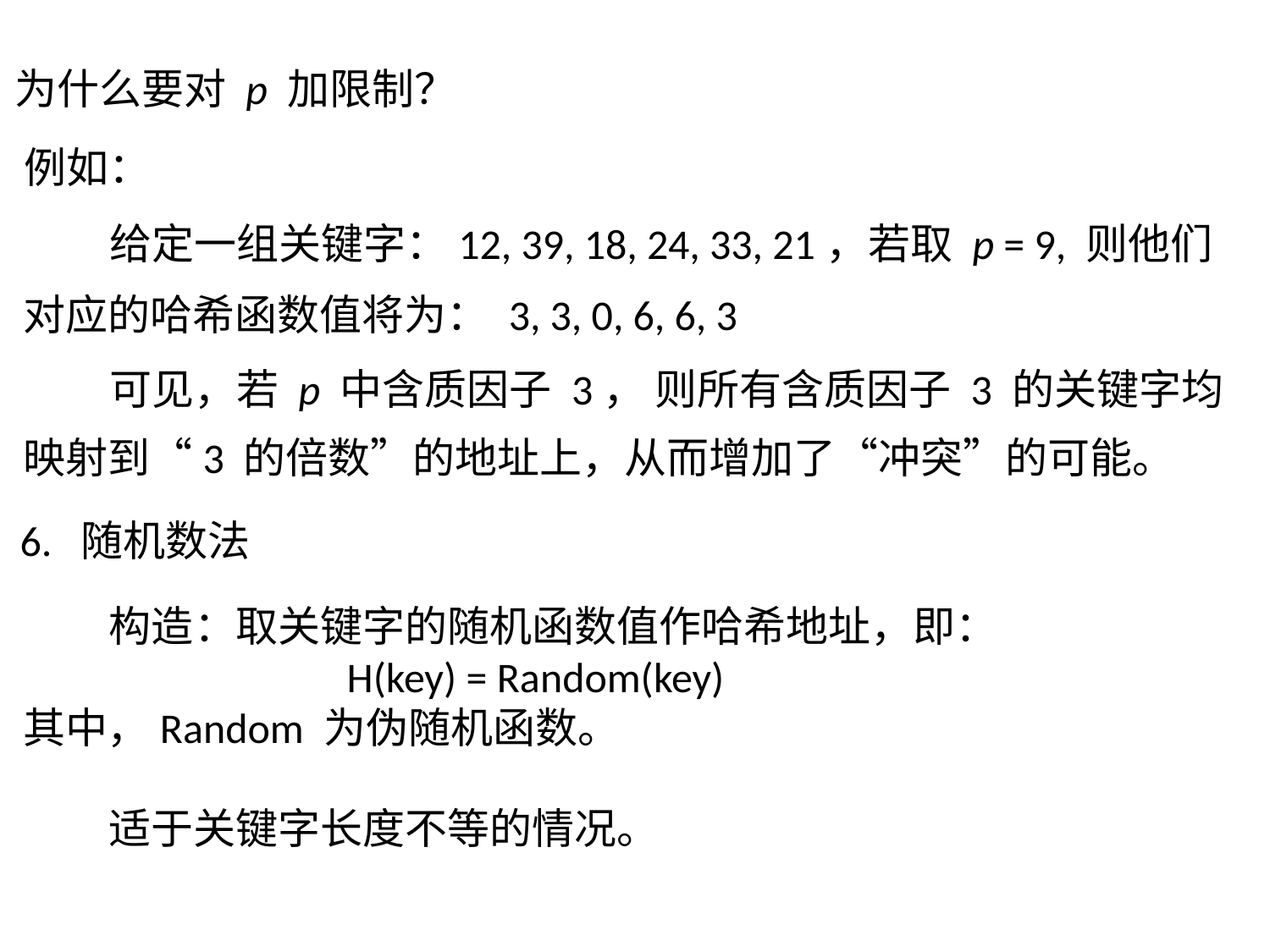

为什么要对 p 加限制？
例如：
        给定一组关键字：12, 39, 18, 24, 33, 21，若取 p = 9, 则他们
对应的哈希函数值将为： 3, 3, 0, 6, 6, 3
        可见，若 p 中含质因子 3， 则所有含质因子 3 的关键字均
映射到“3 的倍数”的地址上，从而增加了“冲突”的可能。
6.  随机数法
        构造：取关键字的随机函数值作哈希地址，即：
                                  H(key) = Random(key)
其中，Random 为伪随机函数。
        适于关键字长度不等的情况。